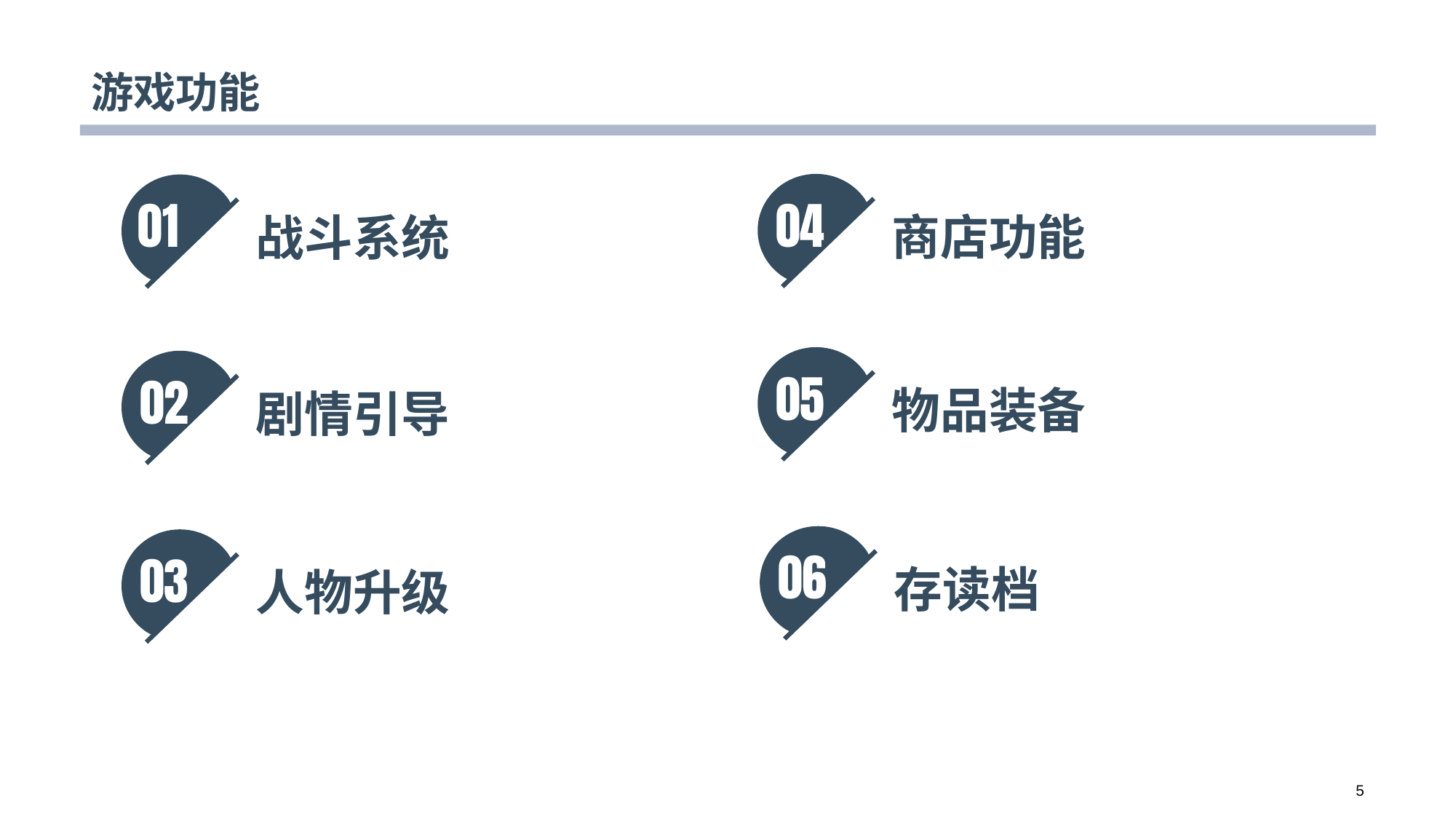

# 游戏功能

04
商店功能

01
战斗系统

05
物品装备

02
剧情引导

06
存读档

03
人物升级
5